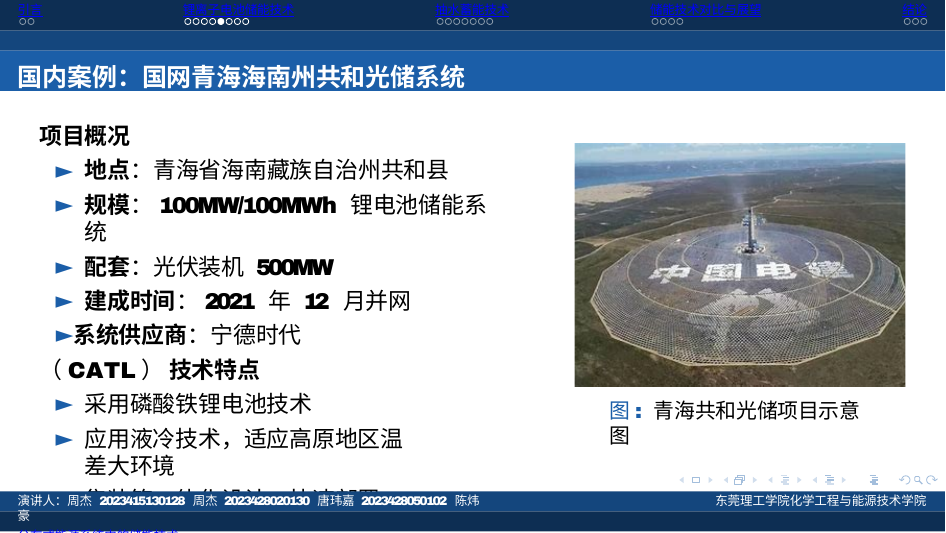

引言
锂离子电池储能技术
抽水蓄能技术
储能技术对比与展望
结论

国内案例：国网青海海南州共和光储系统
项目概况
地点：青海省海南藏族自治州共和县
规模：100MW/100MWh 锂电池储能系统
配套：光伏装机 500MW
建成时间：2021 年 12 月并网
系统供应商：宁德时代（CATL） 技术特点
采用磷酸铁锂电池技术
应用液冷技术，适应高原地区温差大环境
集装箱一体化设计，快速部署

图: 青海共和光储项目示意图
演讲人：周杰 2023415130128 周杰 2023428020130 唐玮嘉 2023428050102 陈炜豪
分布式能源系统中的储能技术
东莞理工学院化学工程与能源技术学院